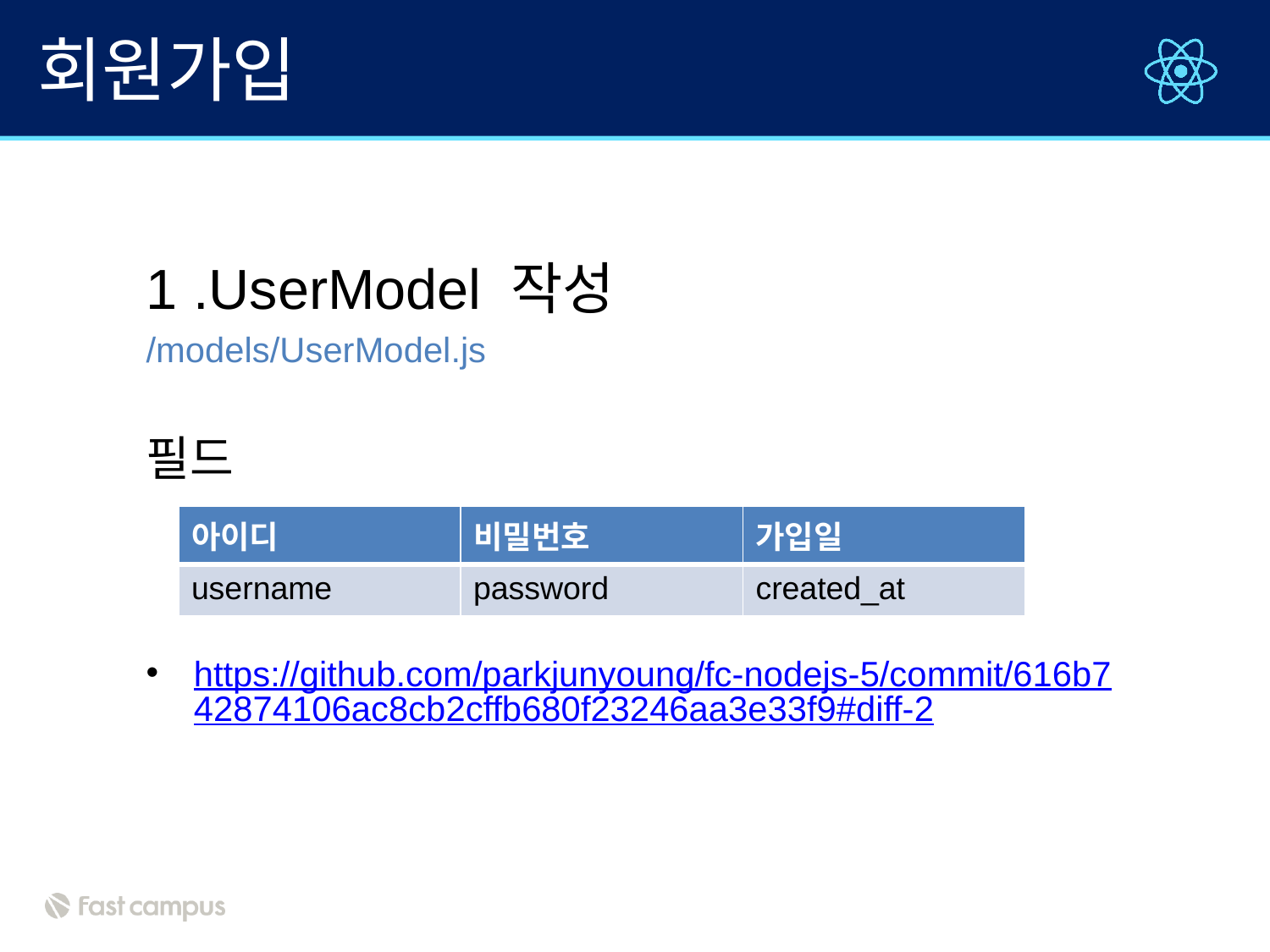

# 회원가입
1 .UserModel 작성
/models/UserModel.js

필드

https://github.com/parkjunyoung/fc-nodejs-5/commit/616b742874106ac8cb2cffb680f23246aa3e33f9#diff-2
| 아이디 | 비밀번호 | 가입일 |
| --- | --- | --- |
| username | password | created\_at |